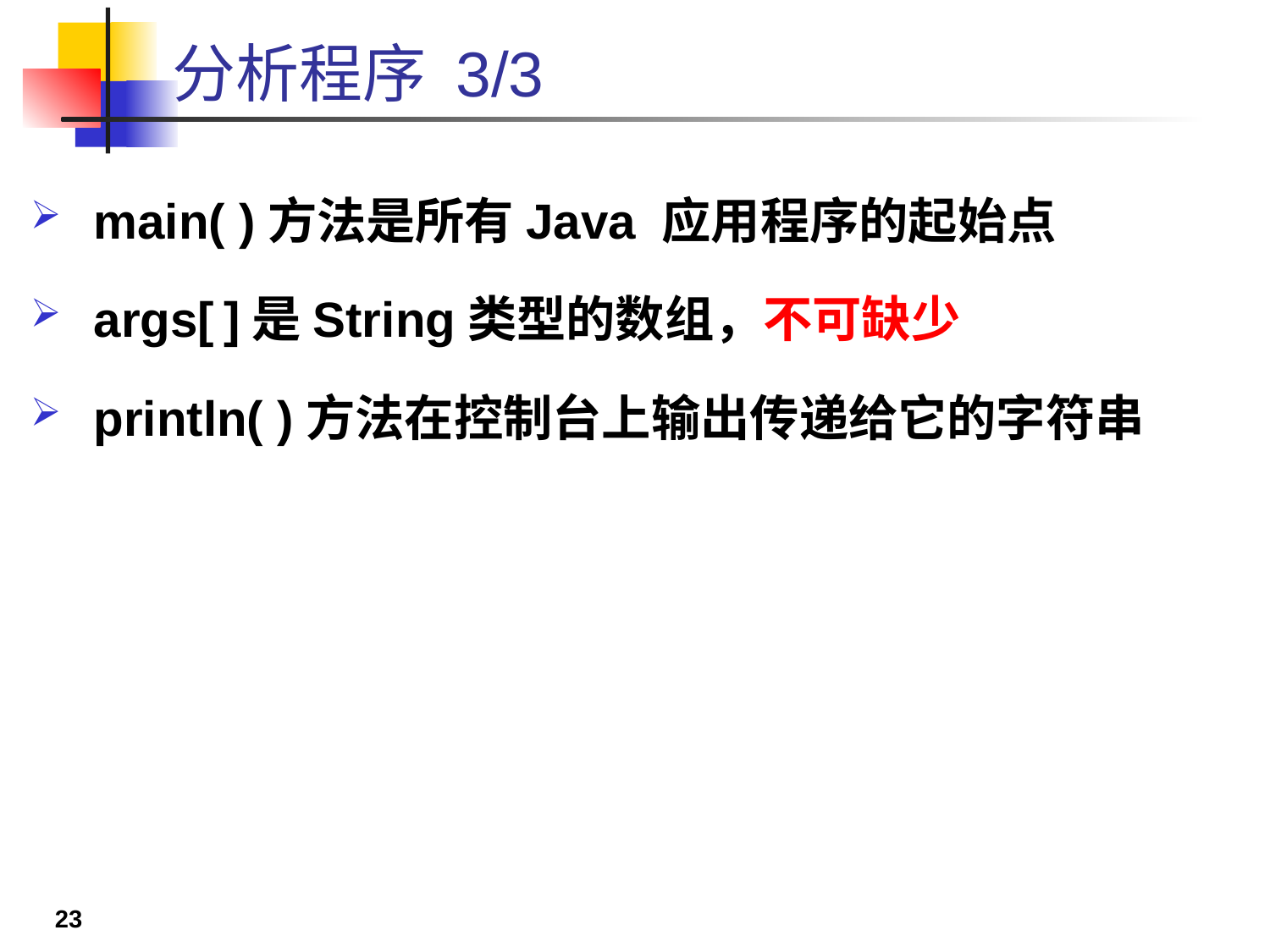

# 分析程序 3/3
main( )方法是所有Java 应用程序的起始点
args[ ]是String类型的数组，不可缺少
println( )方法在控制台上输出传递给它的字符串
23